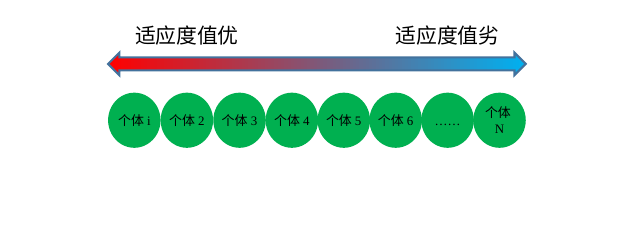

适应度值优
适应度值劣

个体3
个体6
……
个体N
个体5
个体i
个体2
个体4